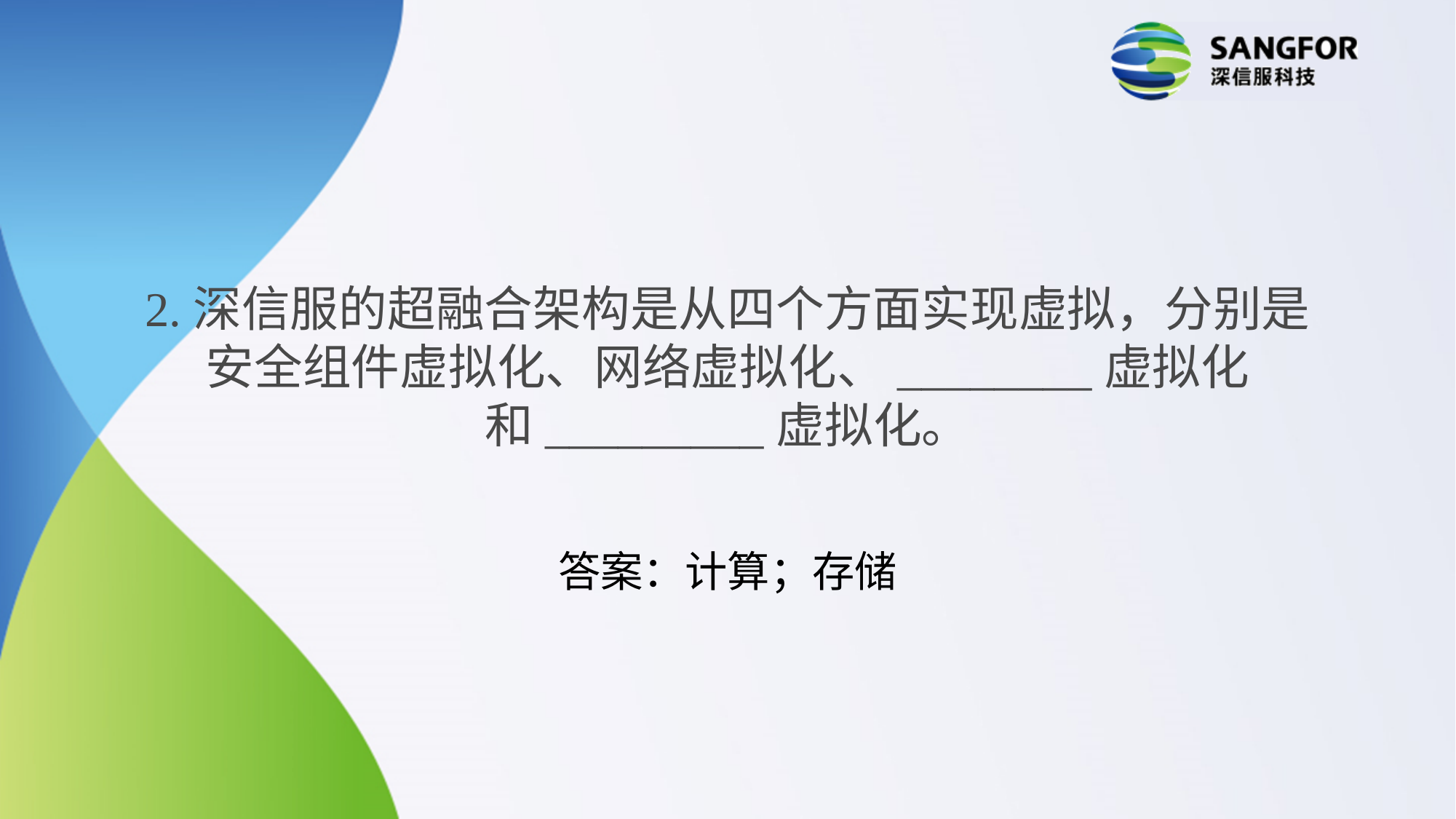

2.深信服的超融合架构是从四个方面实现虚拟，分别是
安全组件虚拟化、网络虚拟化、________虚拟化
和_________虚拟化。
答案：计算；存储